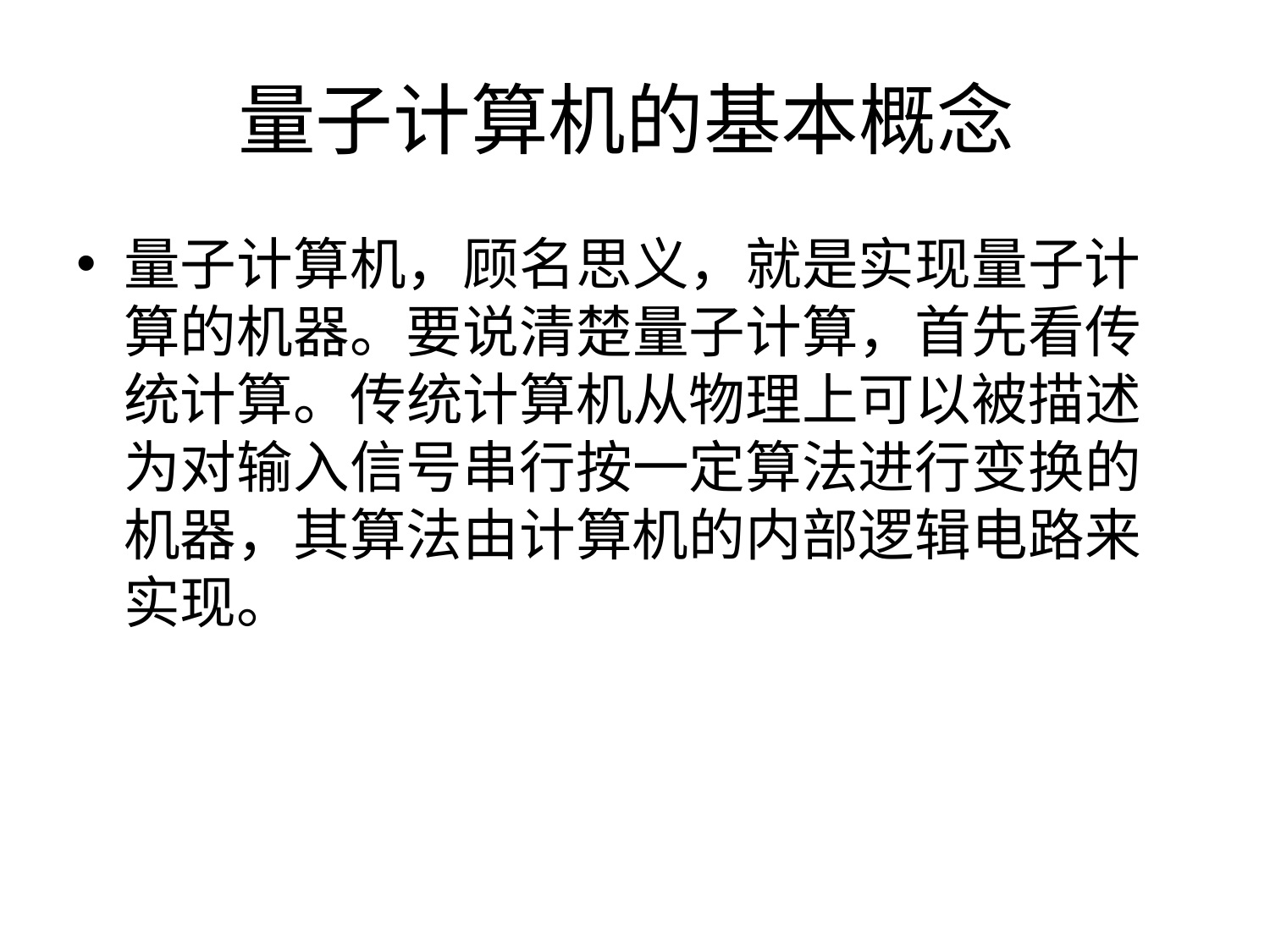

# 量子计算机的基本概念
量子计算机，顾名思义，就是实现量子计算的机器。要说清楚量子计算，首先看传统计算。传统计算机从物理上可以被描述为对输入信号串行按一定算法进行变换的机器，其算法由计算机的内部逻辑电路来实现。